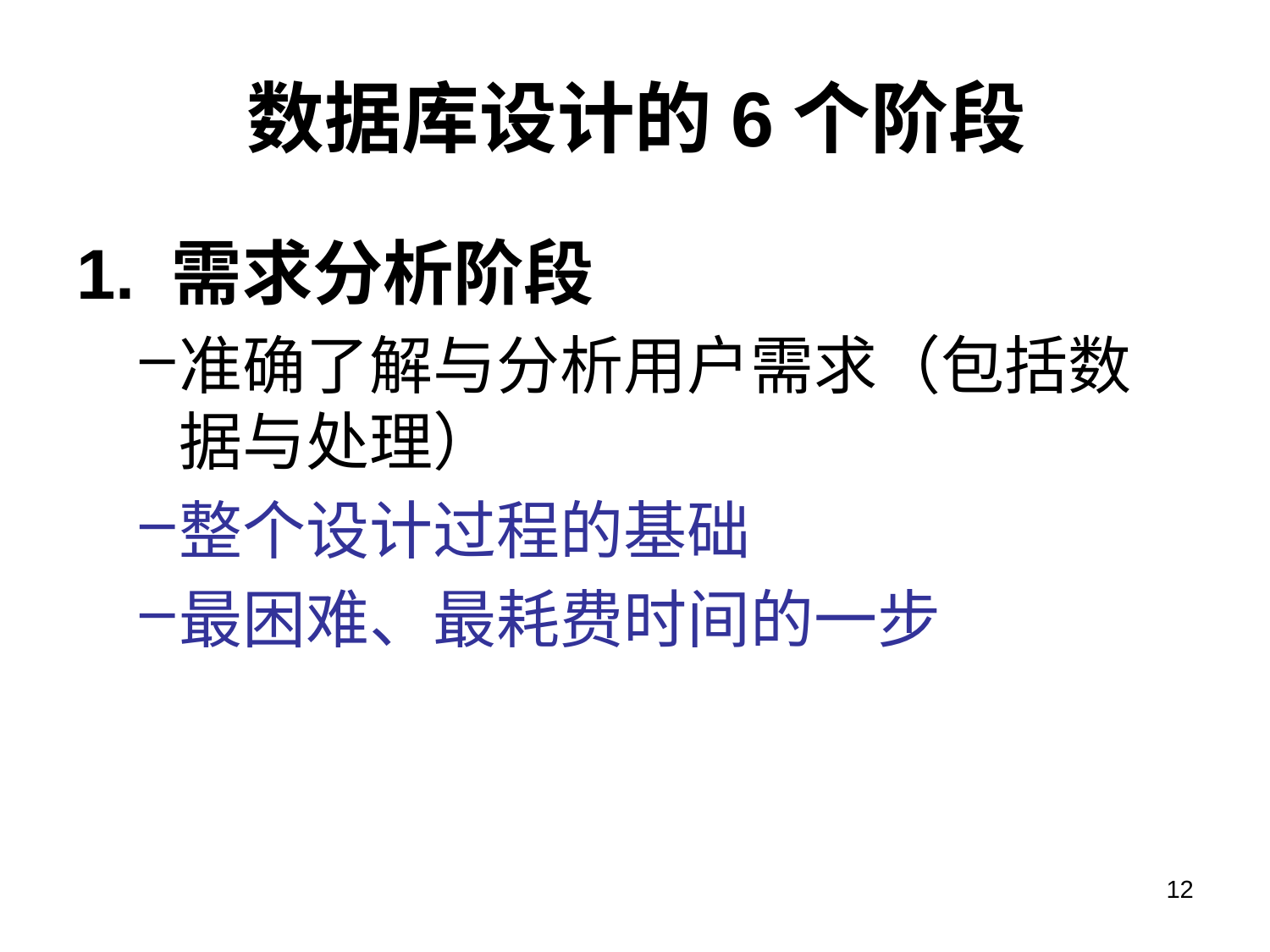

# 数据库设计的6个阶段
1. 需求分析阶段
准确了解与分析用户需求（包括数据与处理）
整个设计过程的基础
最困难、最耗费时间的一步

12